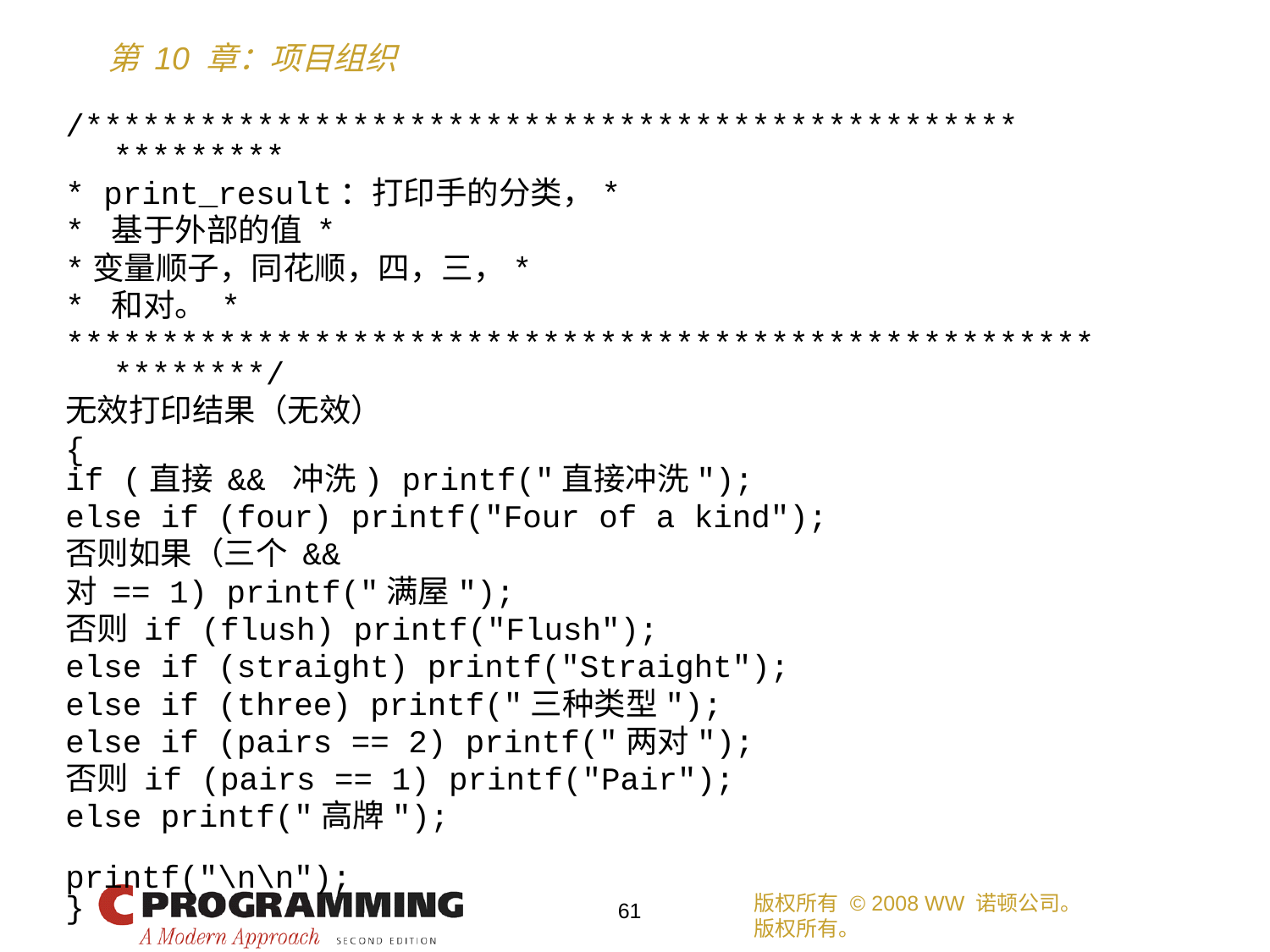

/************************************************* *********
* print_result：打印手的分类，*
* 基于外部的值 *
*变量顺子，同花顺，四，三，*
* 和对。 *
****************************************************** ********/
无效打印结果（无效）
{
if (直接 && 冲洗) printf("直接冲洗");
else if (four) printf("Four of a kind");
否则如果（三个 &&
对 == 1) printf("满屋");
否则 if (flush) printf("Flush");
else if (straight) printf("Straight");
else if (three) printf("三种类型");
else if (pairs == 2) printf("两对");
否则 if (pairs == 1) printf("Pair");
else printf("高牌");

printf("\n\n");
}
版权所有 © 2008 WW 诺顿公司。
版权所有。
61